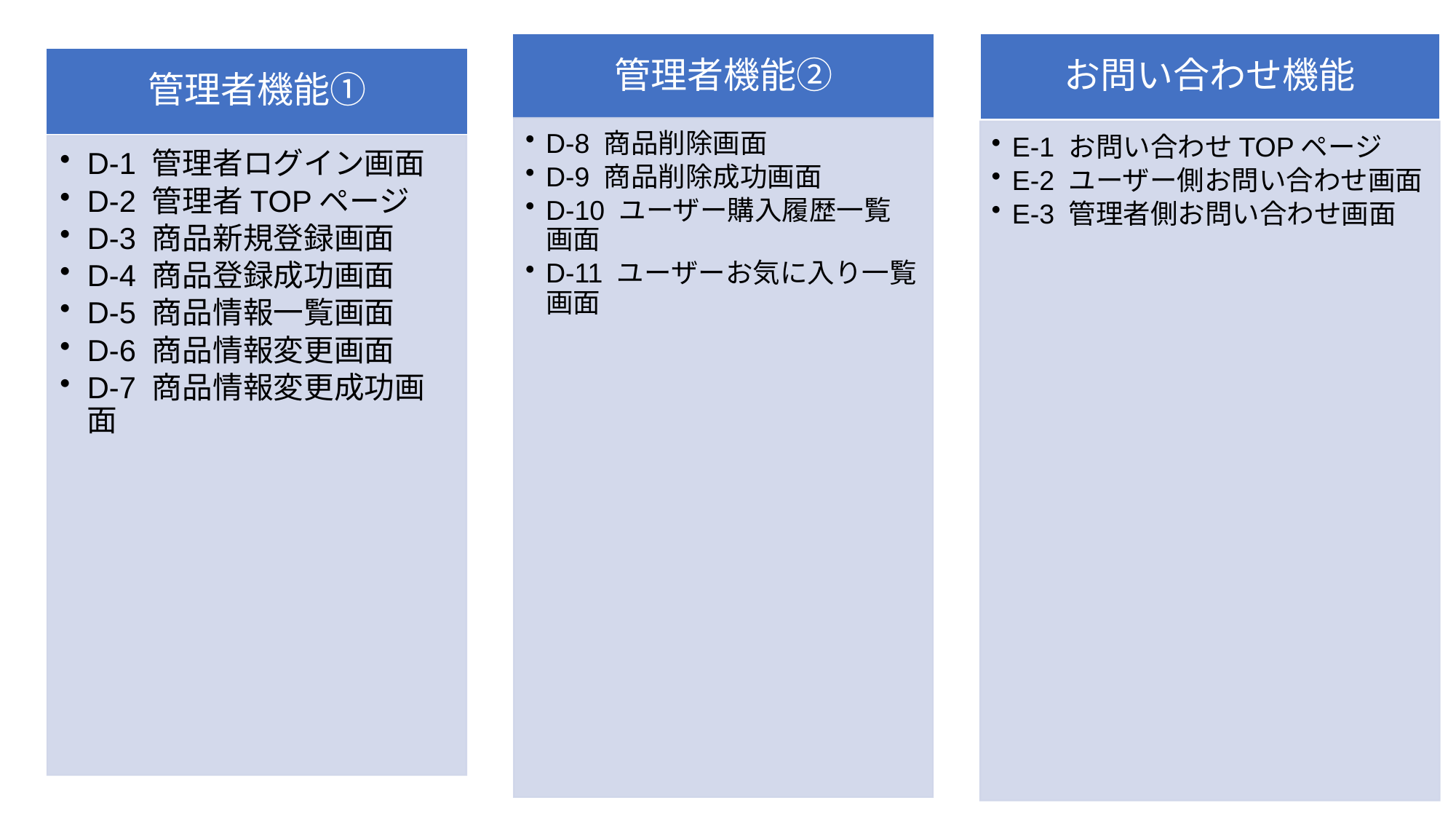

管理者機能①
D-1 管理者ログイン画面
D-2 管理者TOPページ
D-3 商品新規登録画面
D-4 商品登録成功画面
D-5 商品情報一覧画面
D-6 商品情報変更画面
D-7 商品情報変更成功画面
管理者機能②
D-8 商品削除画面
D-9 商品削除成功画面
D-10 ユーザー購入履歴一覧画面
D-11 ユーザーお気に入り一覧画面
お問い合わせ機能
E-1 お問い合わせTOPページ
E-2 ユーザー側お問い合わせ画面
E-3 管理者側お問い合わせ画面